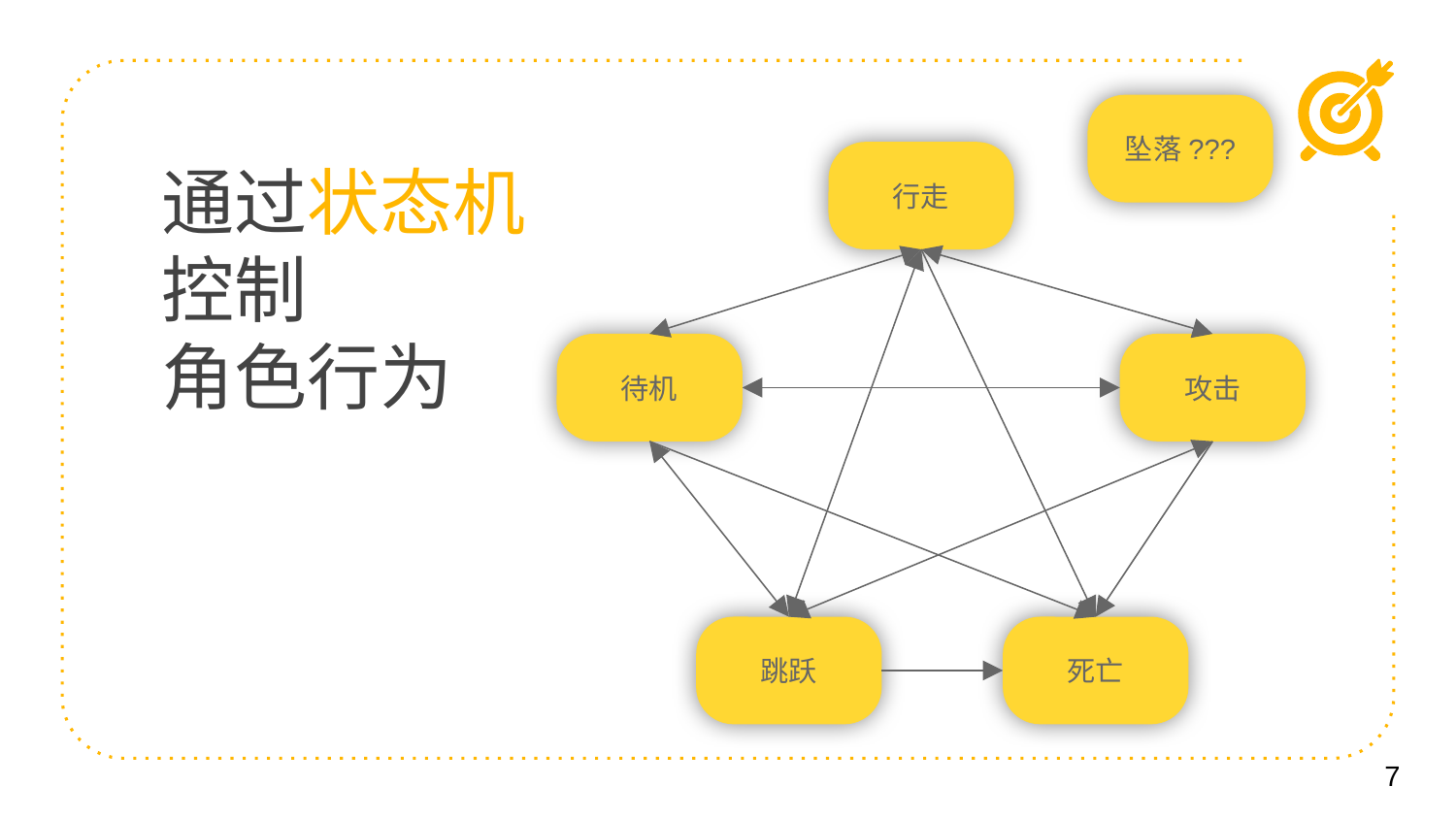

坠落???
# 通过状态机
控制
角色行为
行走
待机
攻击
跳跃
死亡
7